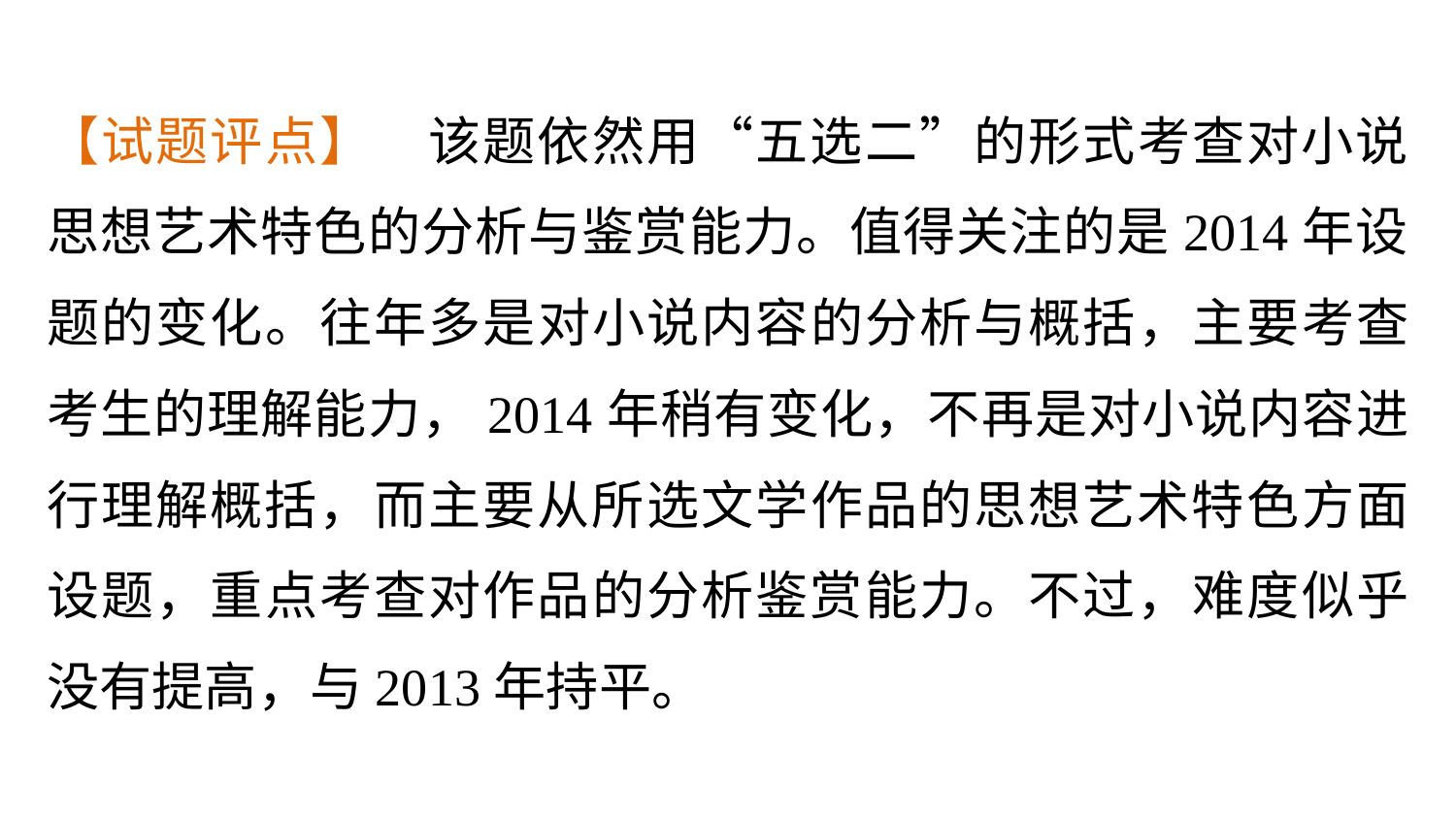

【试题评点】　该题依然用“五选二”的形式考查对小说思想艺术特色的分析与鉴赏能力。值得关注的是2014年设题的变化。往年多是对小说内容的分析与概括，主要考查考生的理解能力，2014年稍有变化，不再是对小说内容进行理解概括，而主要从所选文学作品的思想艺术特色方面设题，重点考查对作品的分析鉴赏能力。不过，难度似乎没有提高，与2013年持平。